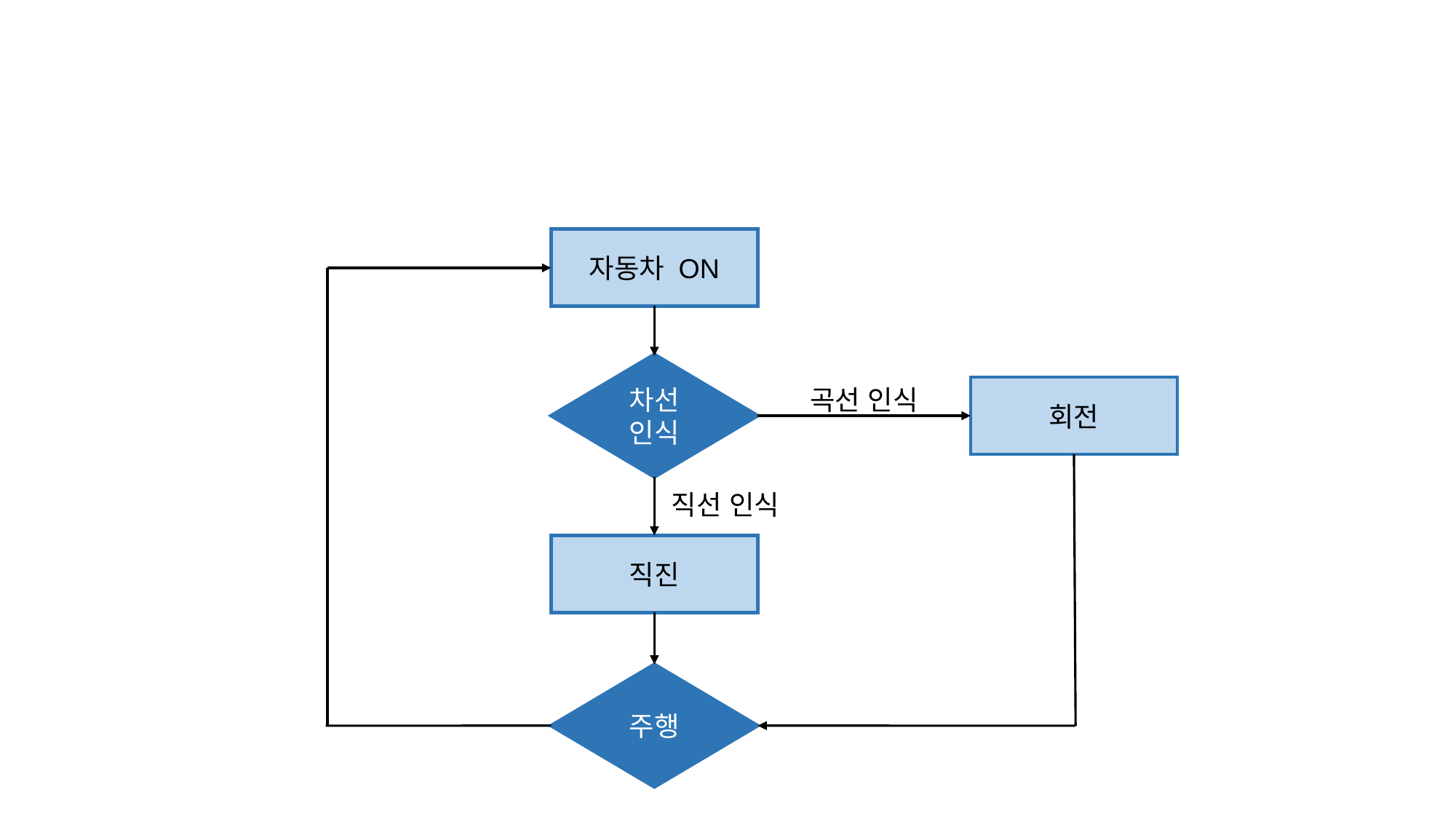

자동차 ON
차선 인식
곡선 인식
회전
직선 인식
직진
주행